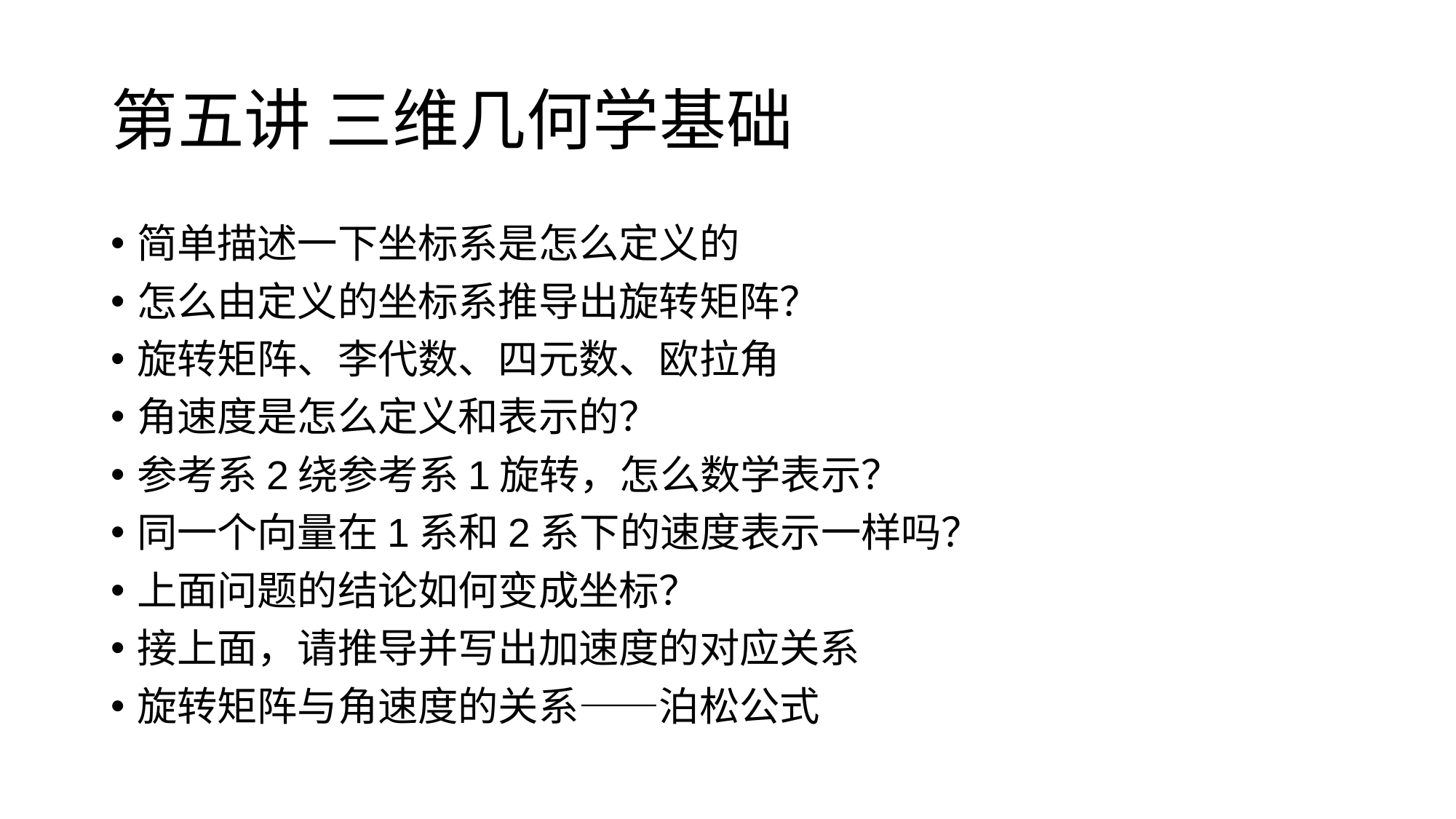

# 第五讲 三维几何学基础
简单描述一下坐标系是怎么定义的
怎么由定义的坐标系推导出旋转矩阵？
旋转矩阵、李代数、四元数、欧拉角
角速度是怎么定义和表示的？
参考系2绕参考系1旋转，怎么数学表示？
同一个向量在1系和2系下的速度表示一样吗？
上面问题的结论如何变成坐标？
接上面，请推导并写出加速度的对应关系
旋转矩阵与角速度的关系——泊松公式